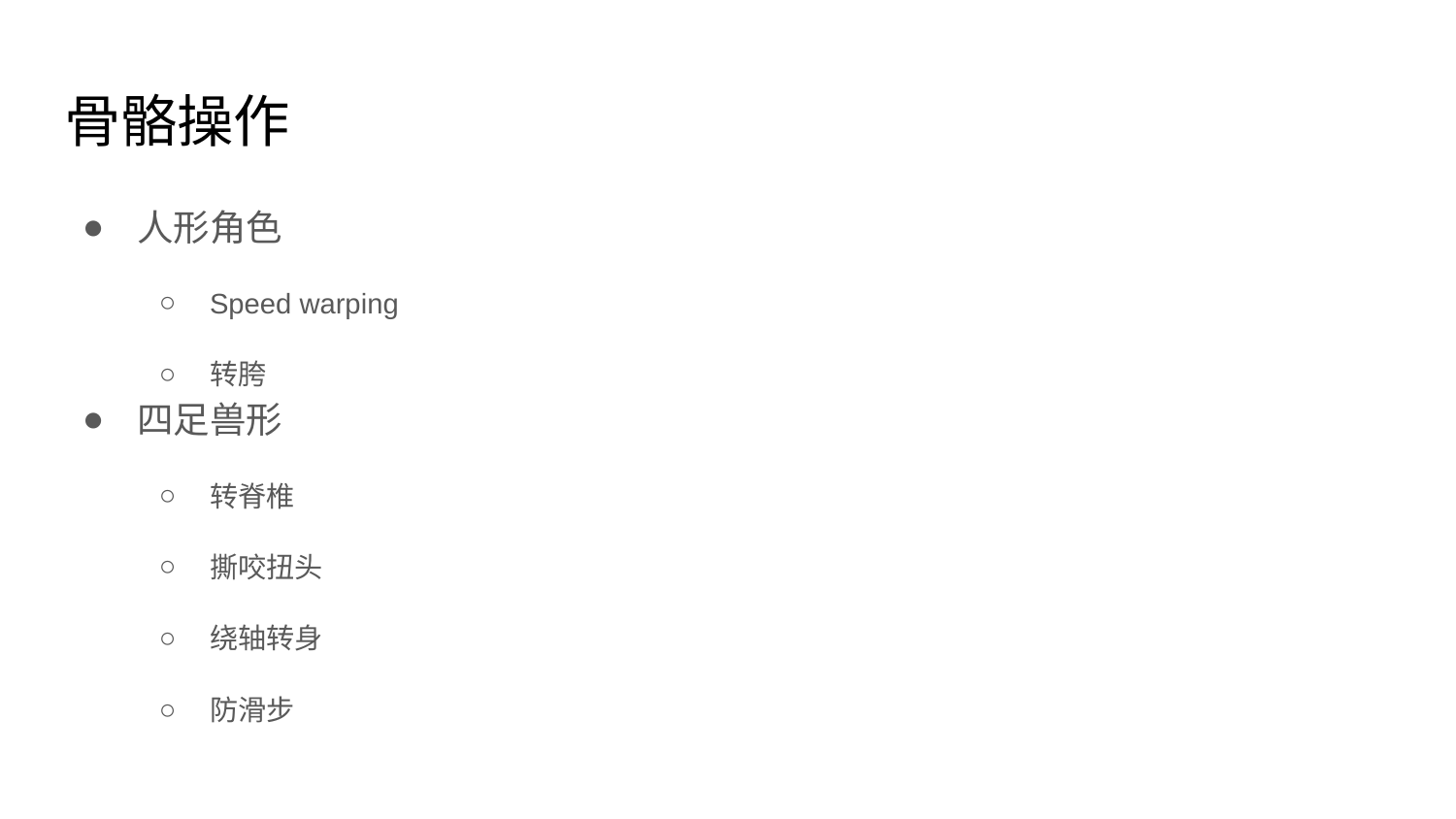

# 骨骼操作
人形角色
Speed warping
转胯
四足兽形
转脊椎
撕咬扭头
绕轴转身
防滑步